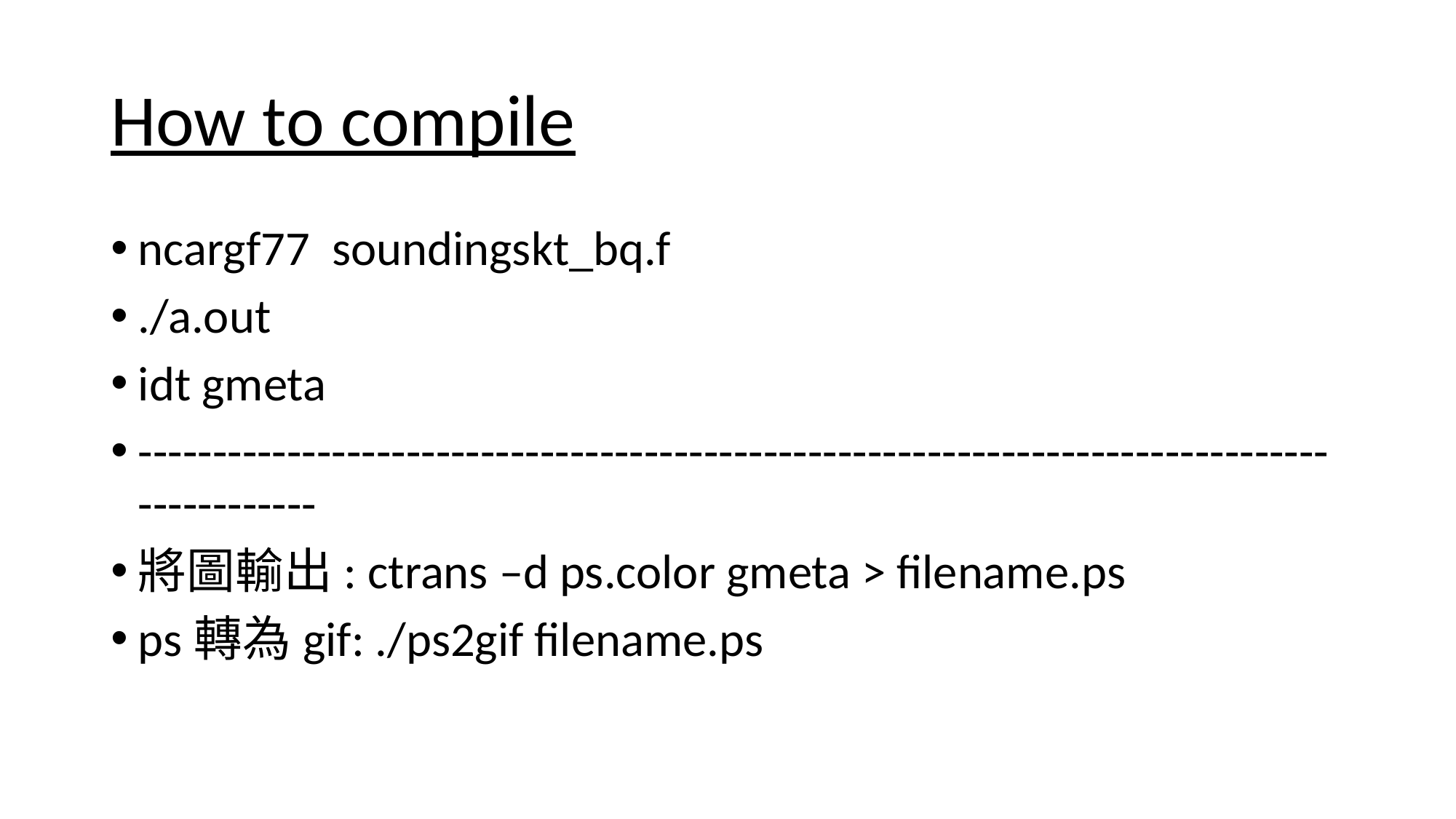

# How to compile
ncargf77  soundingskt_bq.f
./a.out
idt gmeta
--------------------------------------------------------------------------------------------
將圖輸出: ctrans –d ps.color gmeta > filename.ps
ps轉為gif: ./ps2gif filename.ps